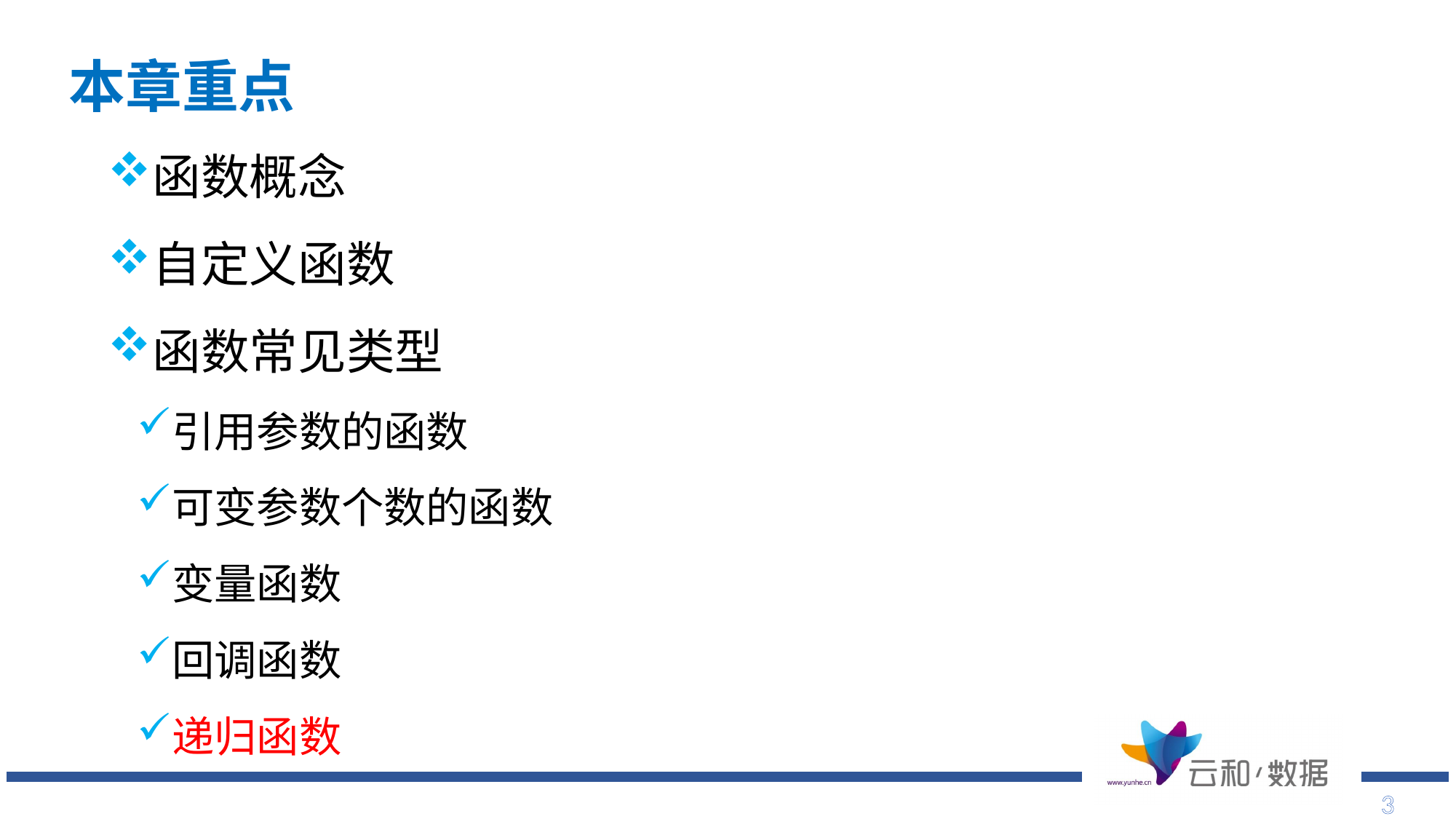

本章重点
函数概念
自定义函数
函数常见类型
引用参数的函数
可变参数个数的函数
变量函数
回调函数
递归函数